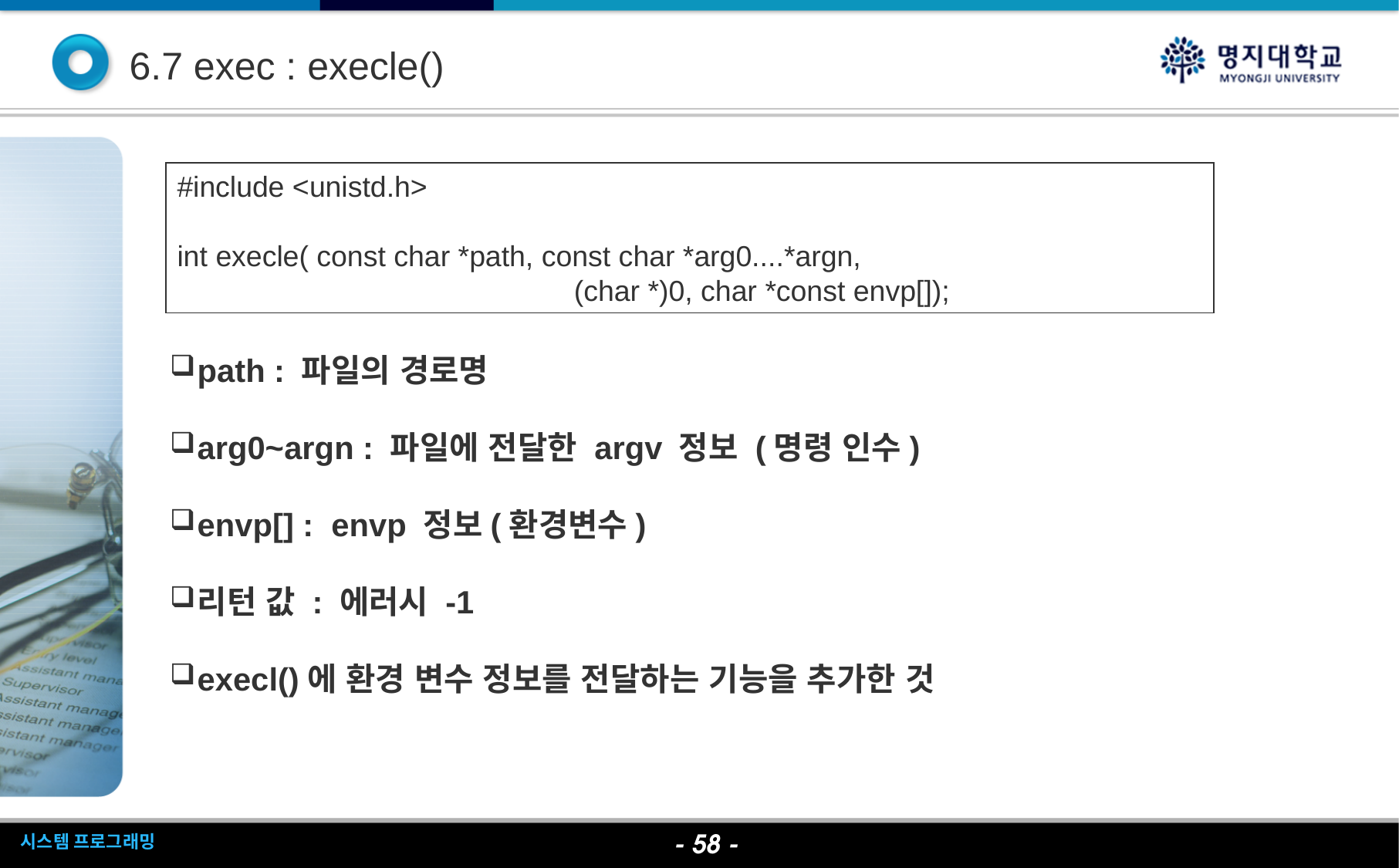

6.7 exec : execle()
#include <unistd.h>

int execle( const char *path, const char *arg0....*argn,
                                                 (char *)0, char *const envp[]);
path : 파일의 경로명

arg0~argn : 파일에 전달한 argv 정보 (명령 인수)

envp[] :  envp 정보(환경변수)

리턴 값 : 에러시 -1

execl()에 환경 변수 정보를 전달하는 기능을 추가한 것
- 58 -